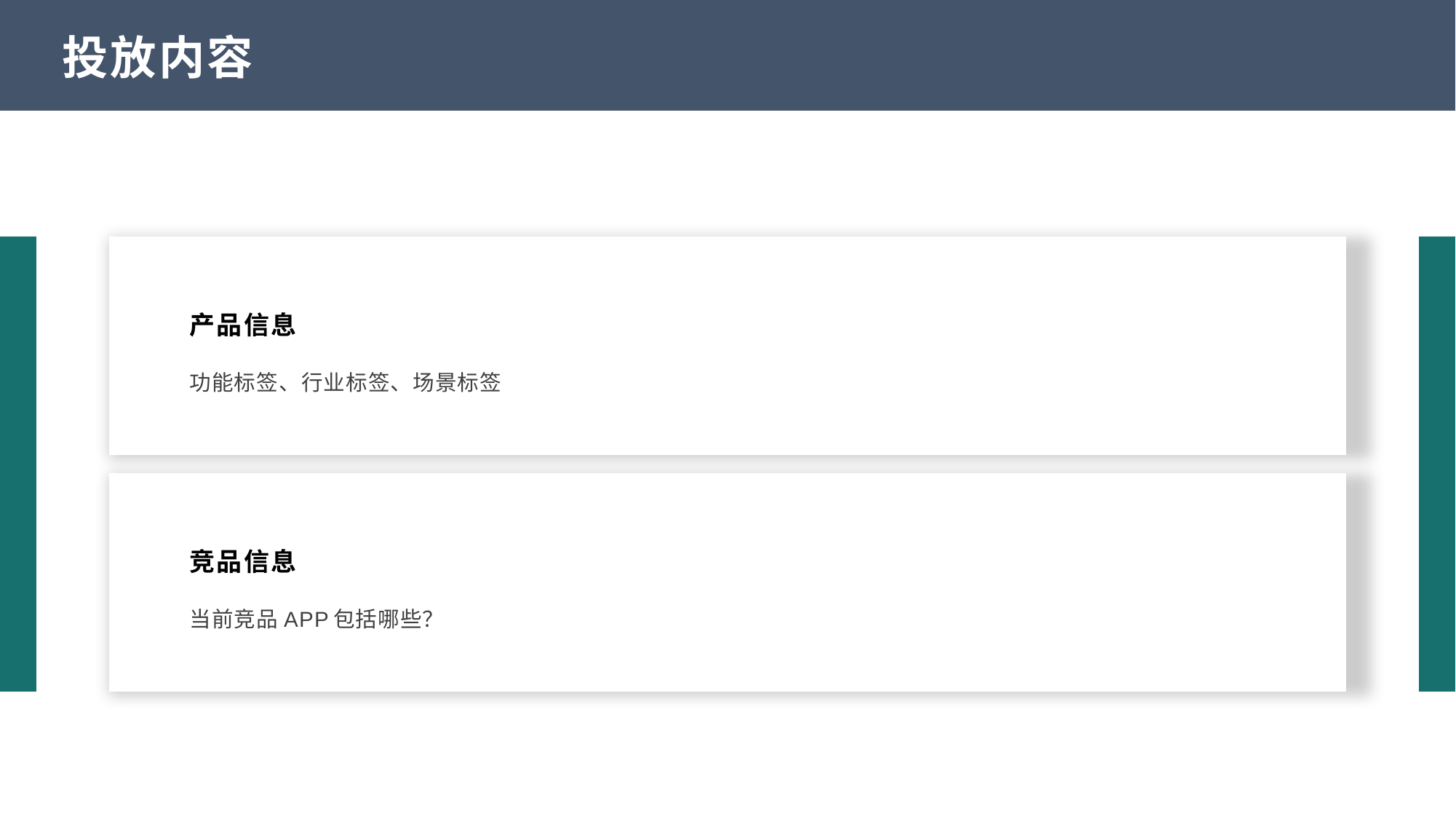

投放内容

产品信息
功能标签、行业标签、场景标签

竞品信息
当前竞品APP包括哪些？